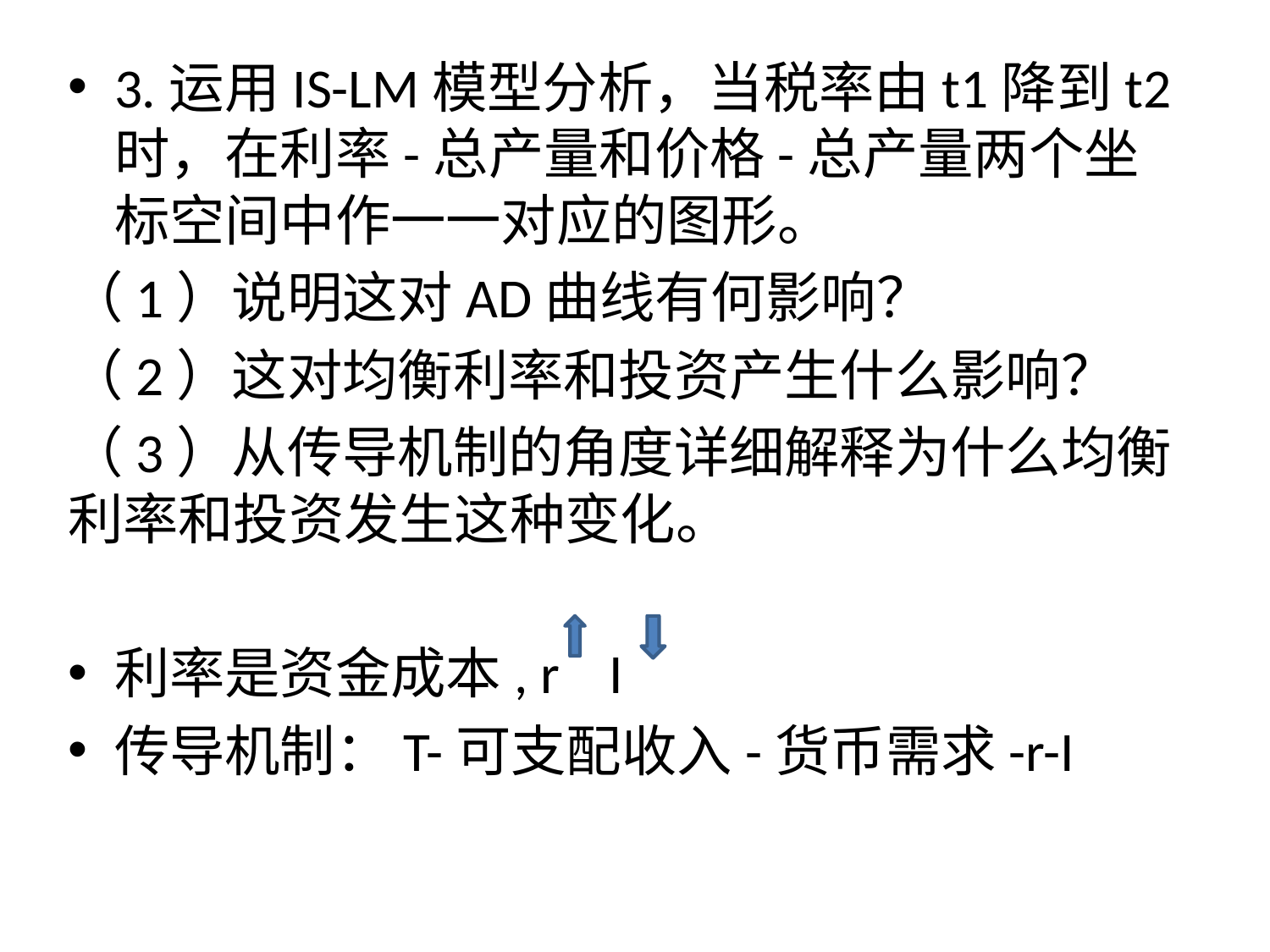

#
3.运用IS-LM模型分析，当税率由t1降到t2时，在利率-总产量和价格-总产量两个坐标空间中作一一对应的图形。
（1）说明这对AD曲线有何影响？
（2）这对均衡利率和投资产生什么影响？
（3）从传导机制的角度详细解释为什么均衡利率和投资发生这种变化。

利率是资金成本, r    I
传导机制：T-可支配收入-货币需求-r-I